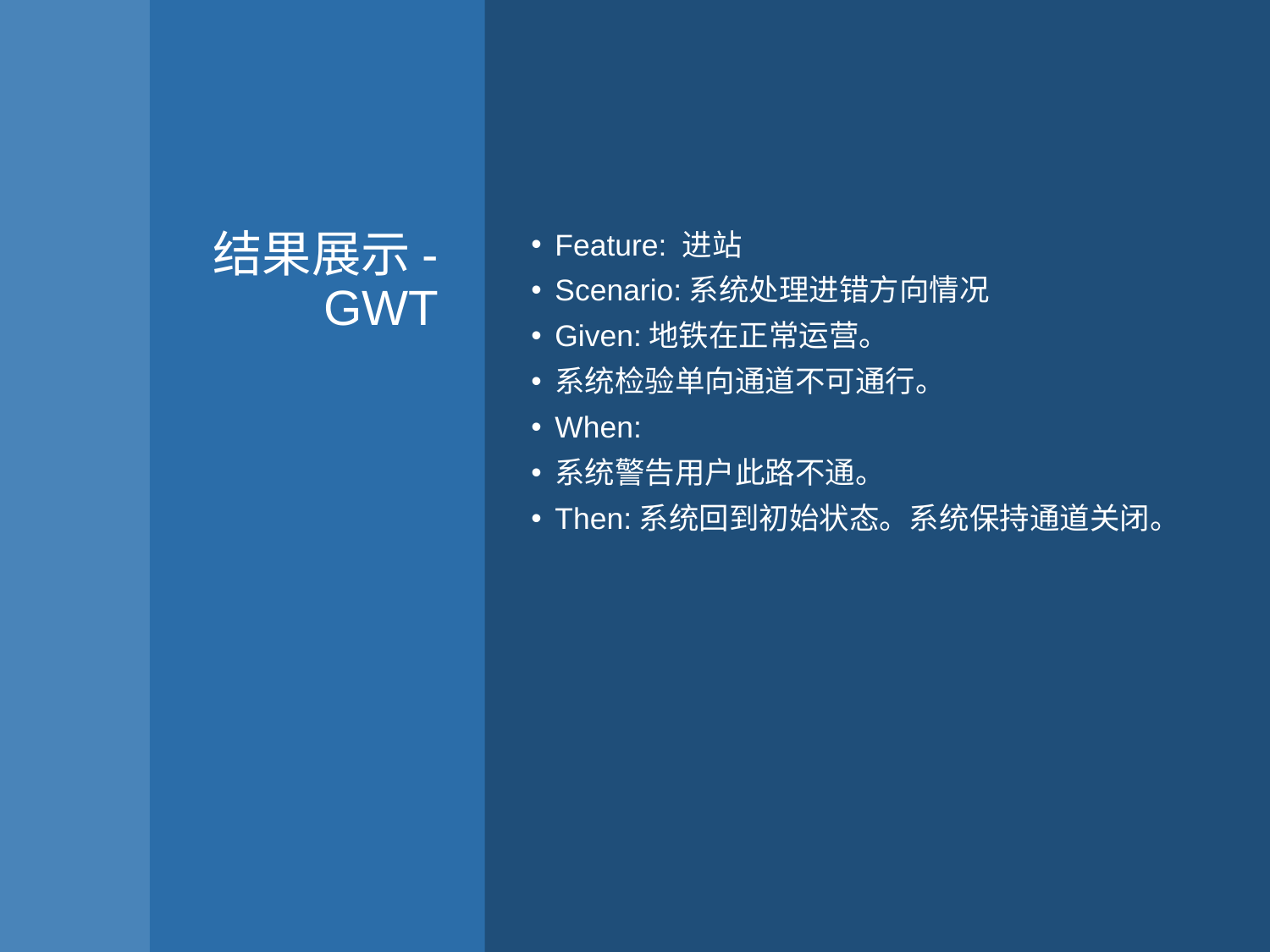

# 结果展示-GWT
Feature: 进站
Scenario:系统处理进错方向情况
Given:地铁在正常运营。
系统检验单向通道不可通行。
When:
系统警告用户此路不通。
Then:系统回到初始状态。系统保持通道关闭。